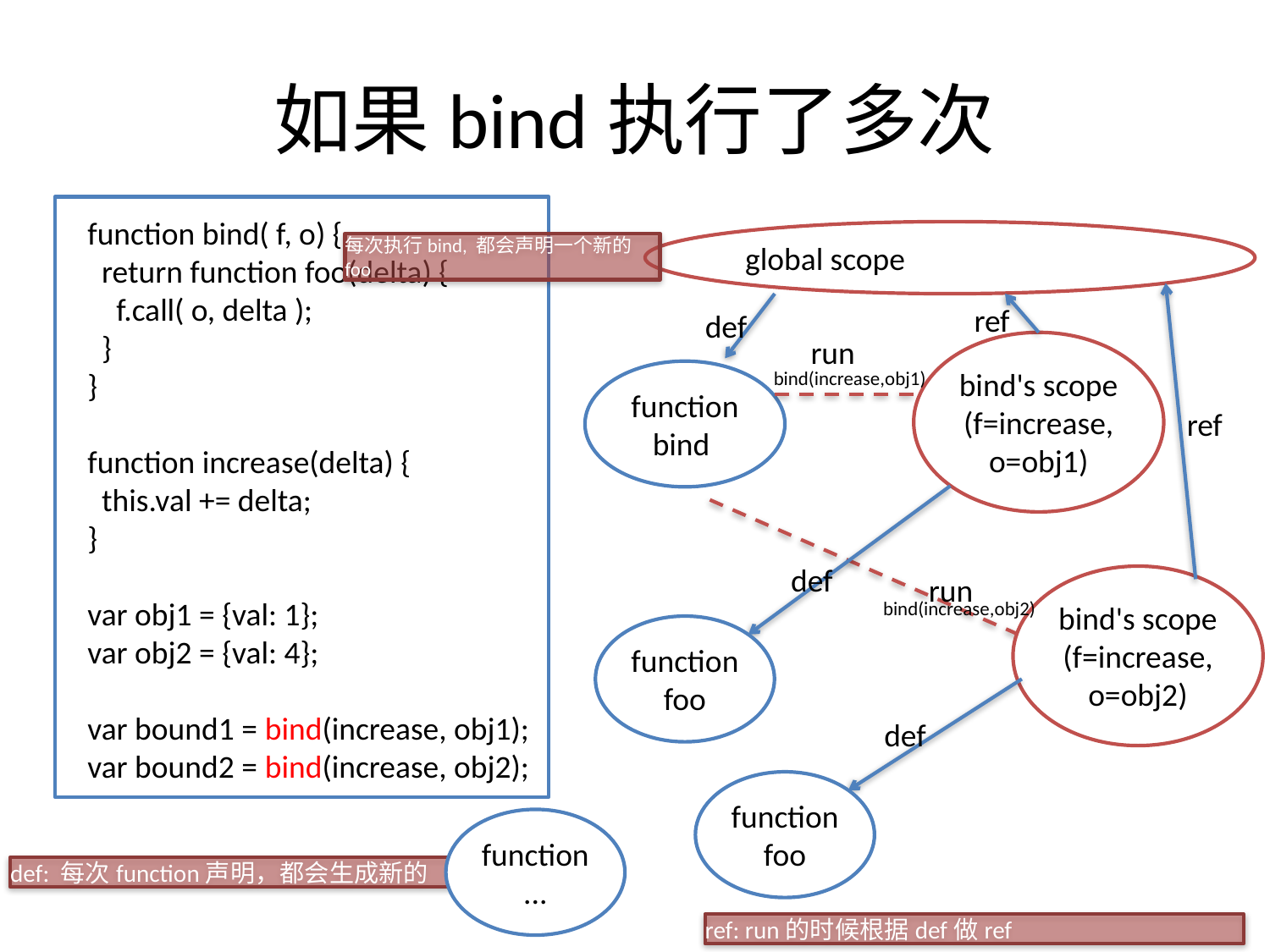

如果bind执行了多次

function bind( f, o) {
  return function foo(delta) {
    f.call( o, delta );
  }
}

function increase(delta) {
  this.val += delta;
}

var obj1 = {val: 1};
var obj2 = {val: 4};

var bound1 = bind(increase, obj1);
var bound2 = bind(increase, obj2);

global scope

每次执行bind, 都会声明一个新的foo
ref
def
run
bind's scope
(f=increase,
o=obj1)
bind(increase,obj1)
function bind
ref
def
run
bind's scope
(f=increase,
o=obj2)
bind(increase,obj2)
function
foo
def
function
foo
function
...
def: 每次function声明，都会生成新的
ref: run的时候根据def做ref